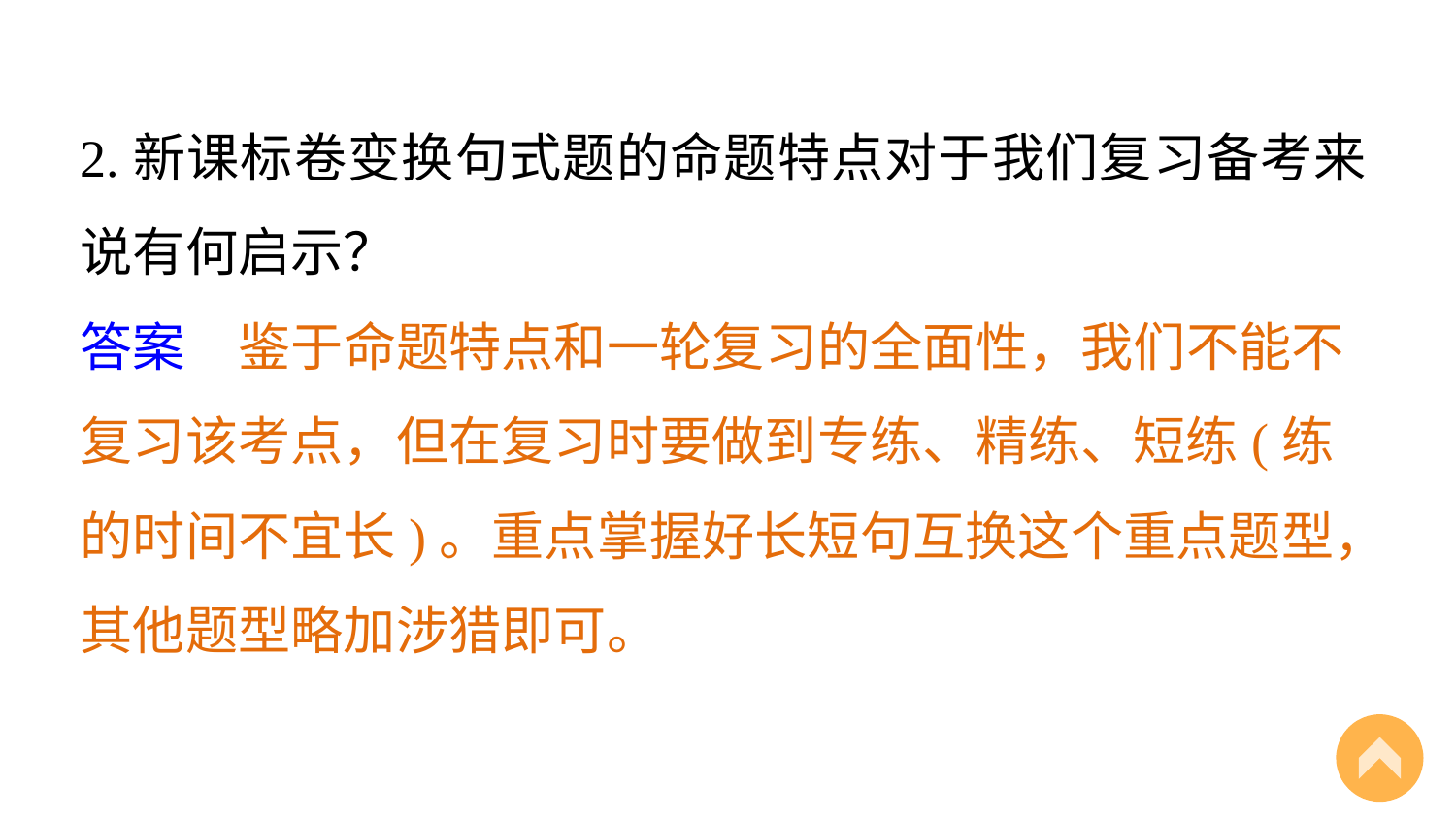

2.新课标卷变换句式题的命题特点对于我们复习备考来说有何启示？
答案　鉴于命题特点和一轮复习的全面性，我们不能不复习该考点，但在复习时要做到专练、精练、短练(练的时间不宜长)。重点掌握好长短句互换这个重点题型，其他题型略加涉猎即可。